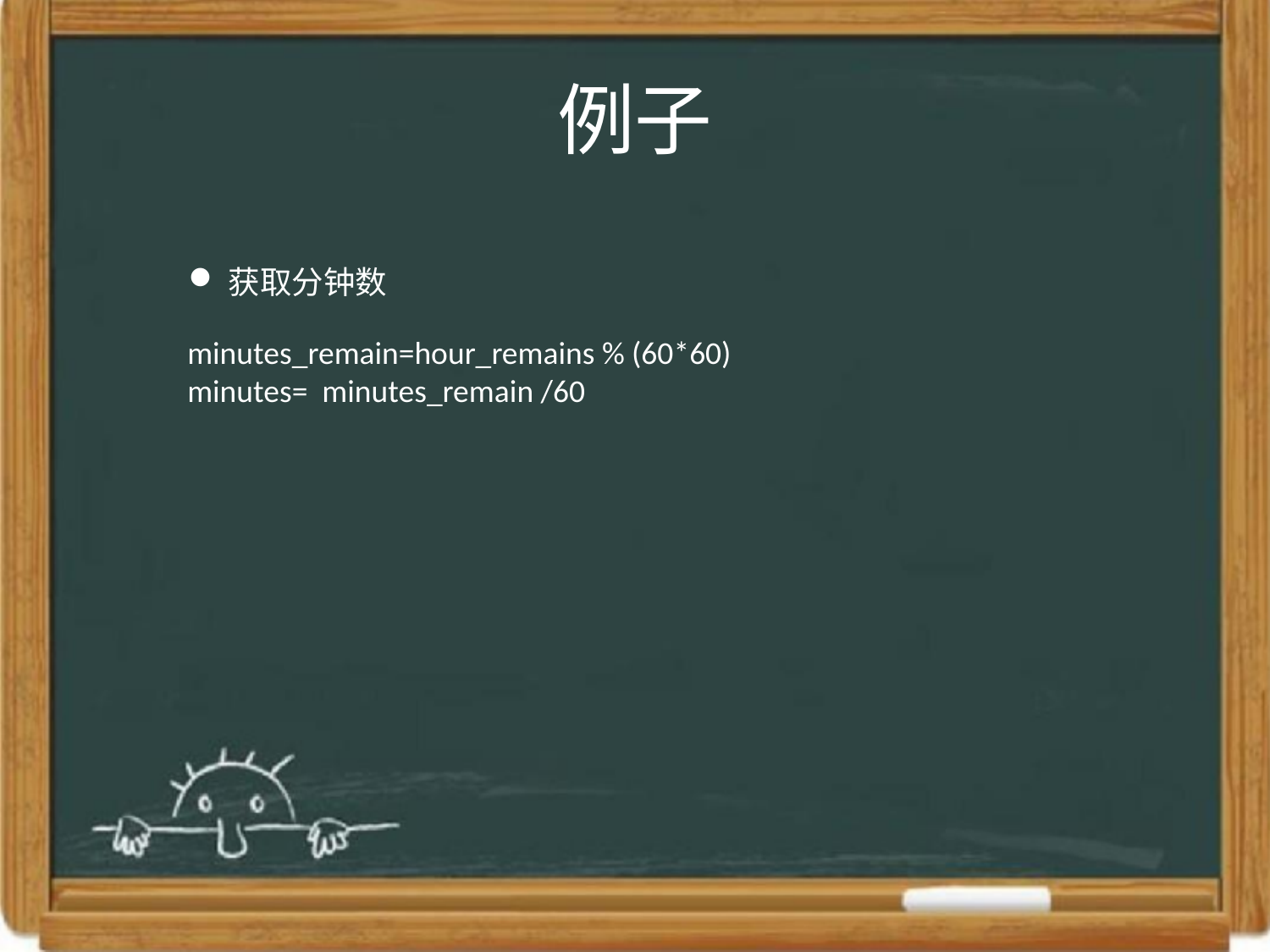

# 例子
获取分钟数
minutes_remain=hour_remains % (60*60)
minutes=  minutes_remain /60